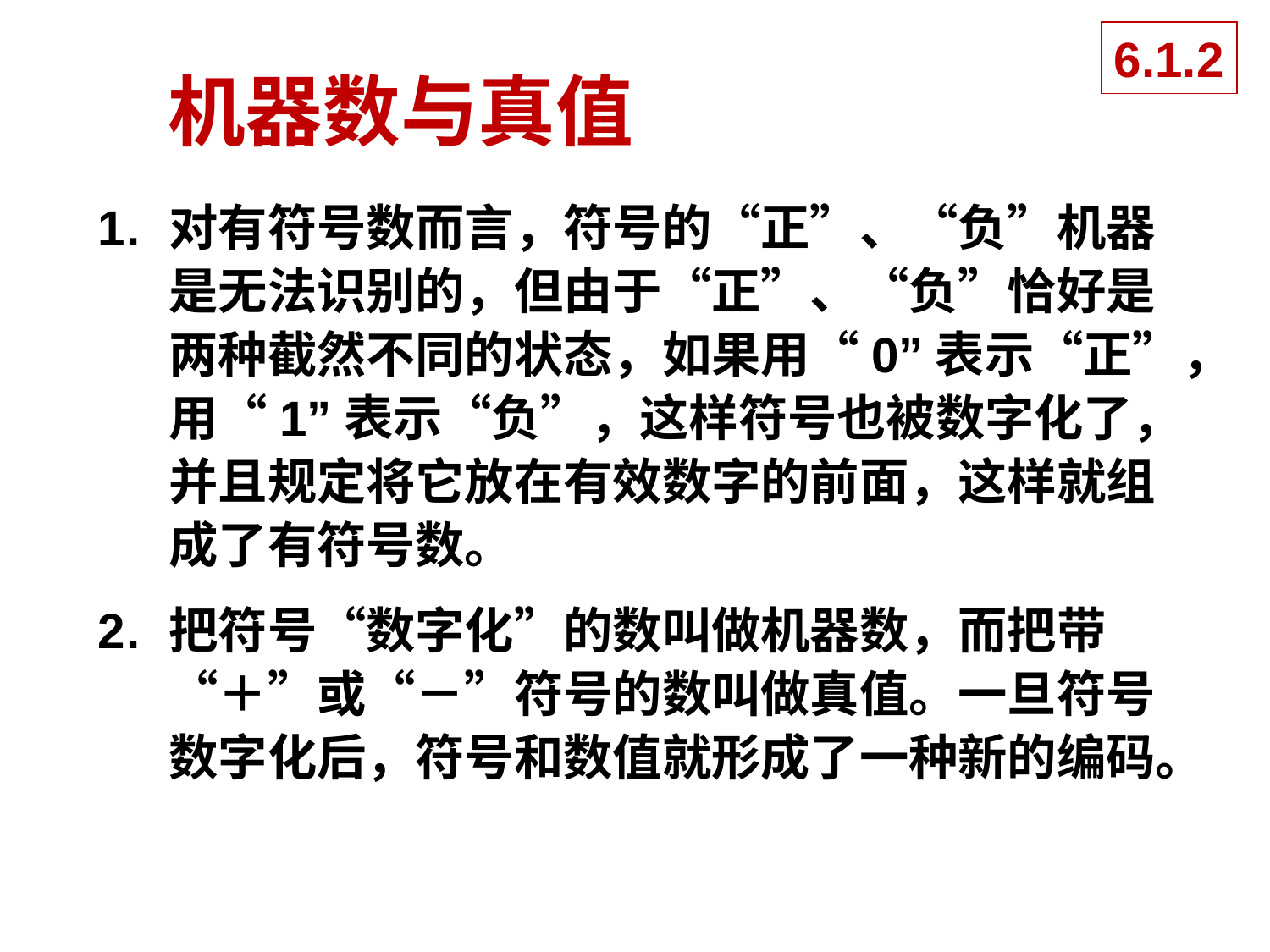

6.1.2
# 机器数与真值
对有符号数而言，符号的“正”、“负”机器是无法识别的，但由于“正”、“负”恰好是两种截然不同的状态，如果用“0”表示“正”，用“1”表示“负”，这样符号也被数字化了，并且规定将它放在有效数字的前面，这样就组成了有符号数。
把符号“数字化”的数叫做机器数，而把带“＋”或“－”符号的数叫做真值。一旦符号数字化后，符号和数值就形成了一种新的编码。